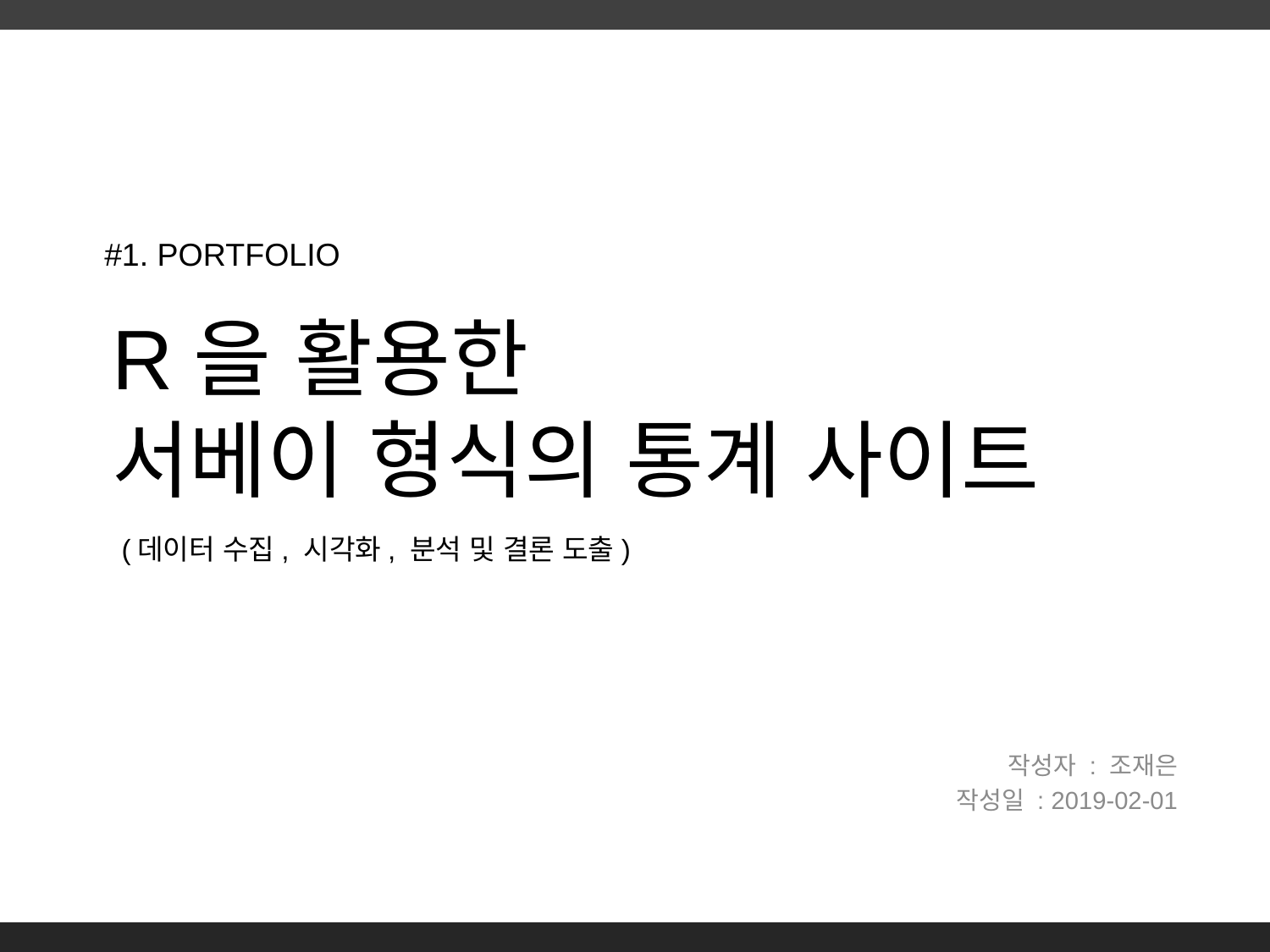

#1. PORTFOLIO
# R을 활용한 서베이 형식의 통계 사이트
(데이터 수집, 시각화, 분석 및 결론 도출)
작성자 : 조재은
작성일 : 2019-02-01